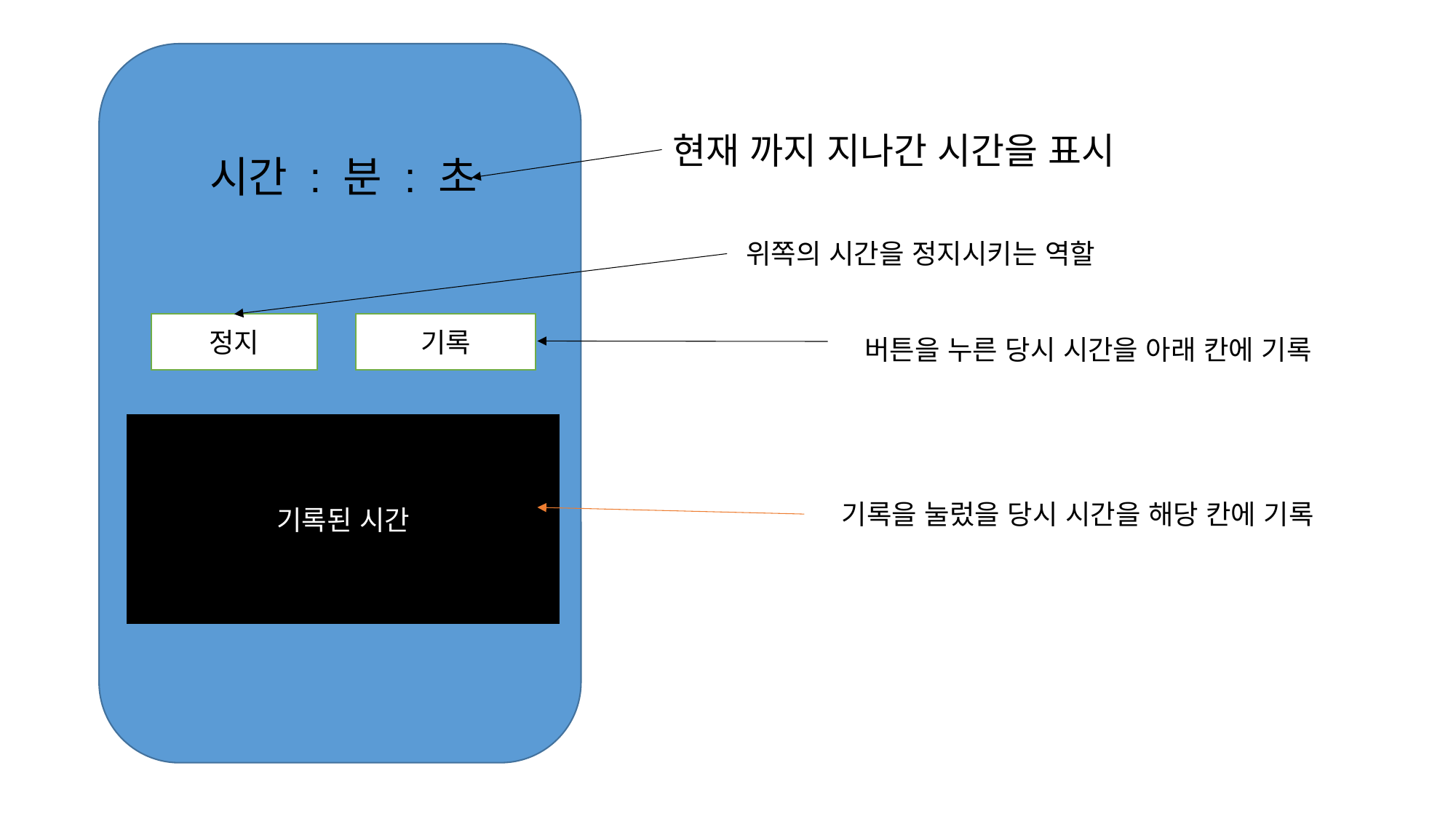

현재 까지 지나간 시간을 표시
시간 : 분 : 초
위쪽의 시간을 정지시키는 역할
정지
기록
버튼을 누른 당시 시간을 아래 칸에 기록
기록된 시간
기록을 눌렀을 당시 시간을 해당 칸에 기록